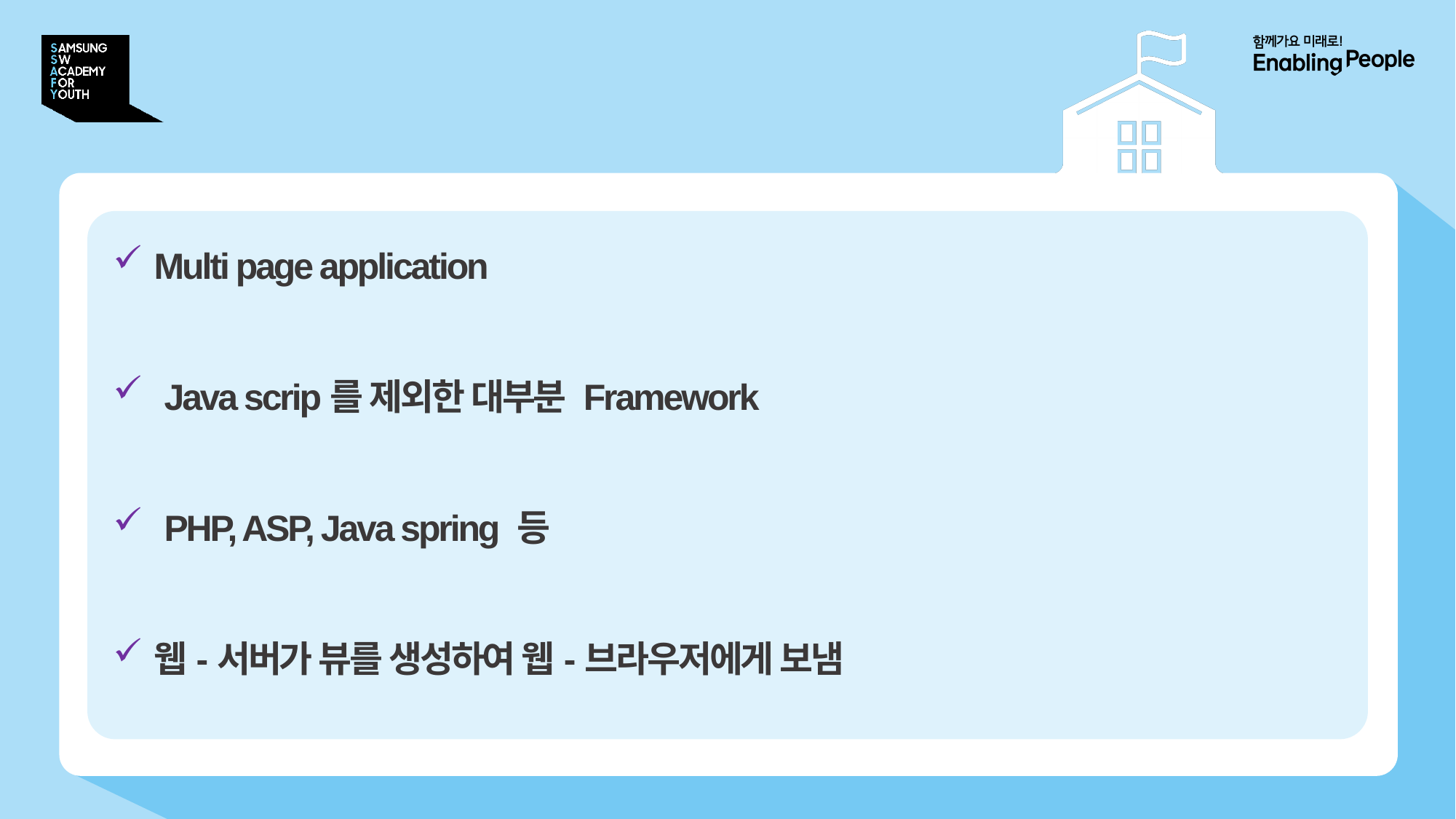

# SSR(Server side rendering)

Multi page application

 Java scrip를 제외한 대부분 Framework

 PHP, ASP, Java spring 등

웹-서버가 뷰를 생성하여 웹-브라우저에게 보냄